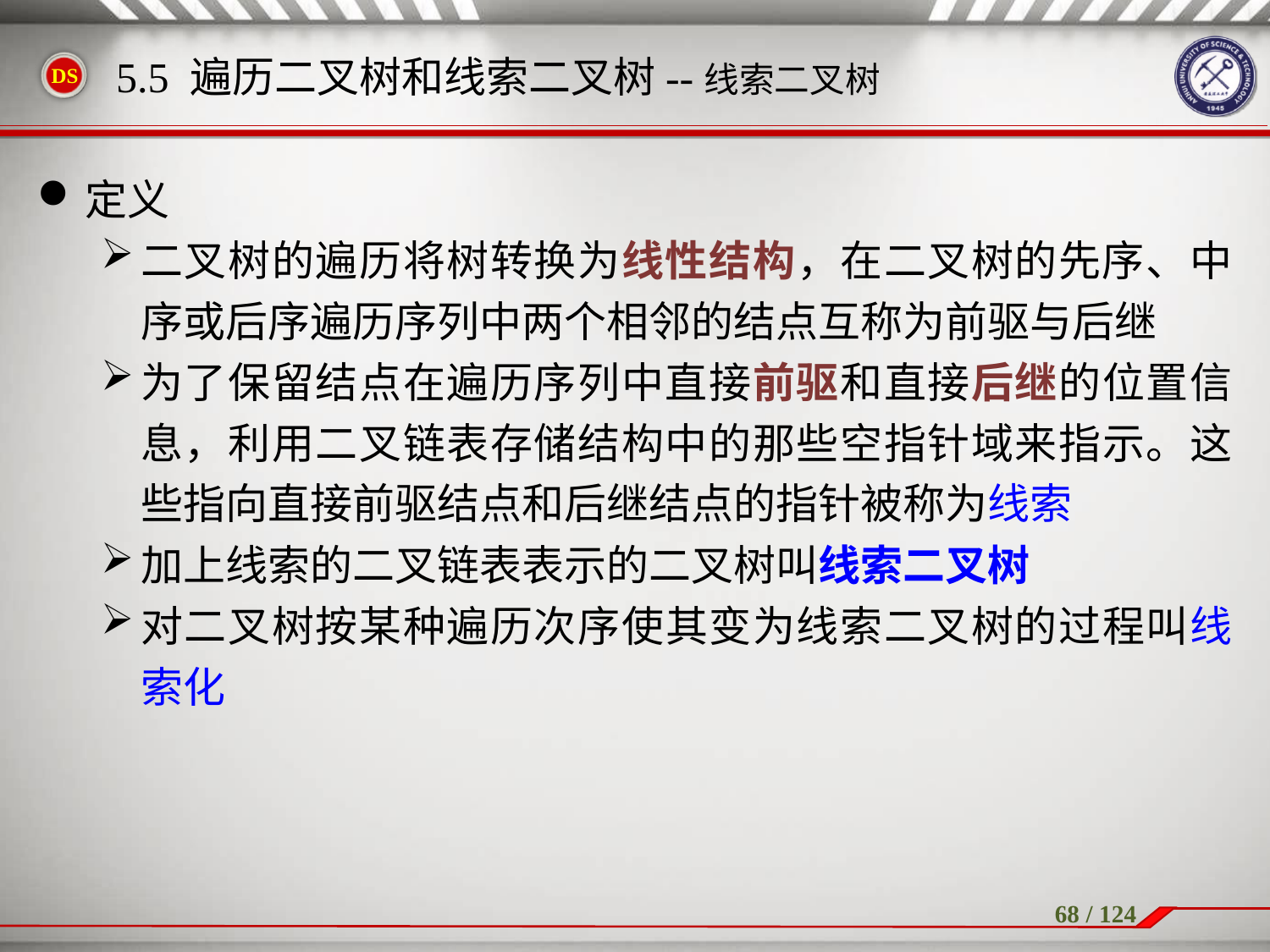

定义
二叉树的遍历将树转换为线性结构，在二叉树的先序、中序或后序遍历序列中两个相邻的结点互称为前驱与后继
为了保留结点在遍历序列中直接前驱和直接后继的位置信息，利用二叉链表存储结构中的那些空指针域来指示。这些指向直接前驱结点和后继结点的指针被称为线索
加上线索的二叉链表表示的二叉树叫线索二叉树
对二叉树按某种遍历次序使其变为线索二叉树的过程叫线索化
5.5 遍历二叉树和线索二叉树--线索二叉树